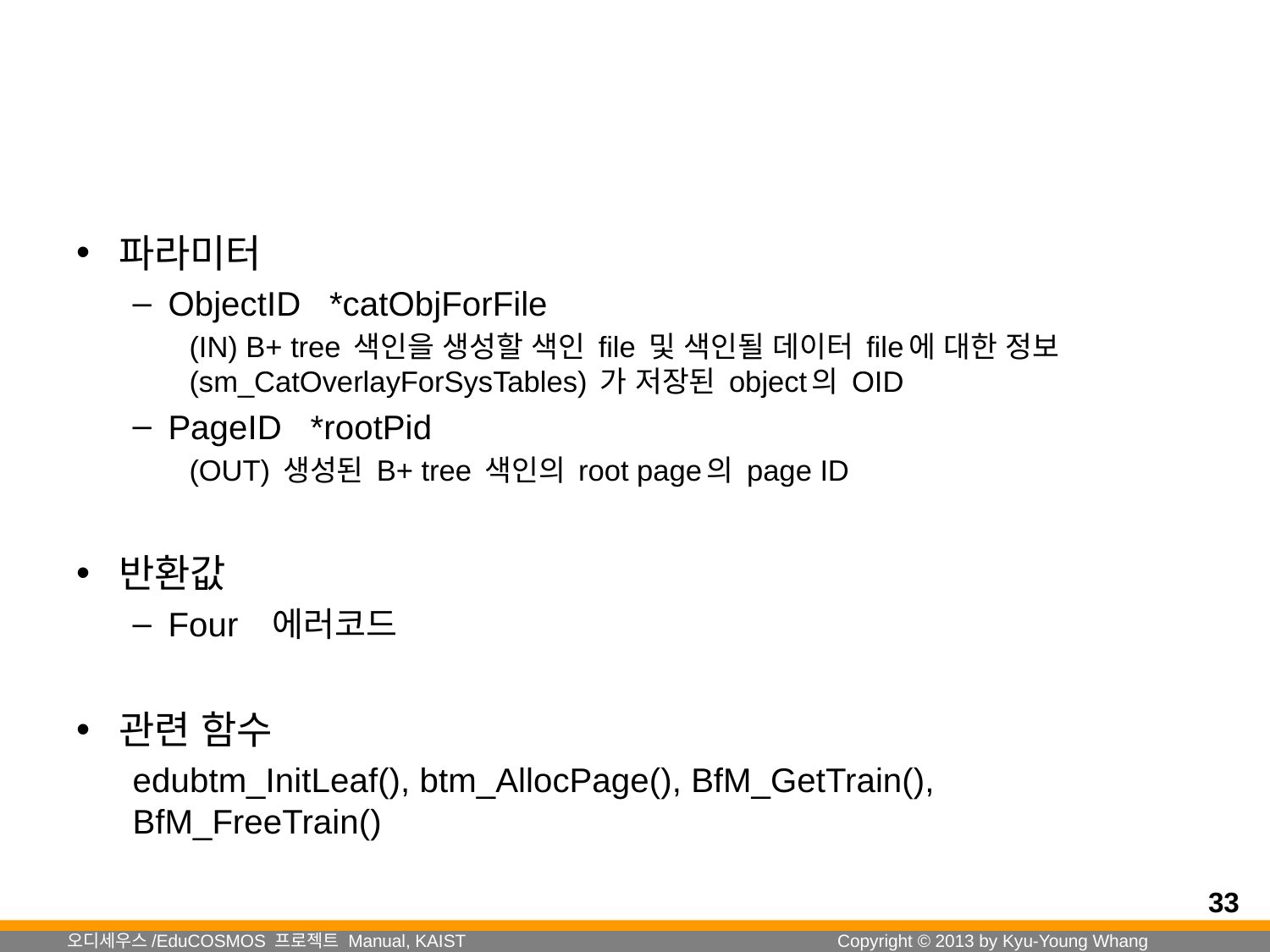

#
파라미터
ObjectID   *catObjForFile
(IN) B+ tree 색인을 생성할 색인 file 및 색인될 데이터 file에 대한 정보 (sm_CatOverlayForSysTables) 가 저장된 object의 OID
PageID   *rootPid
(OUT) 생성된 B+ tree 색인의 root page의 page ID

반환값
Four   에러코드

관련 함수
edubtm_InitLeaf(), btm_AllocPage(), BfM_GetTrain(), BfM_FreeTrain()